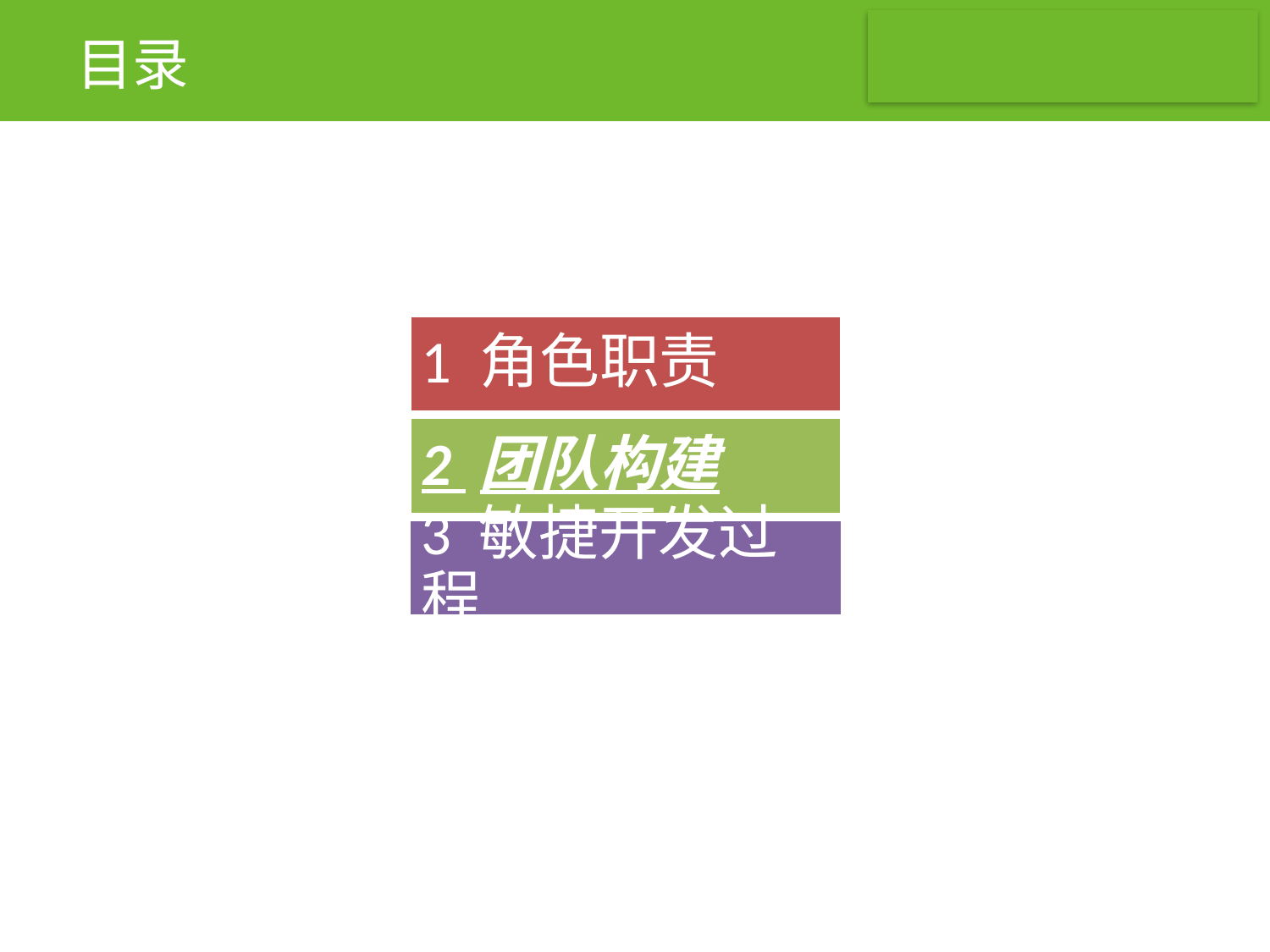

# 目录
1 角色职责
2 团队构建
3 敏捷开发过程